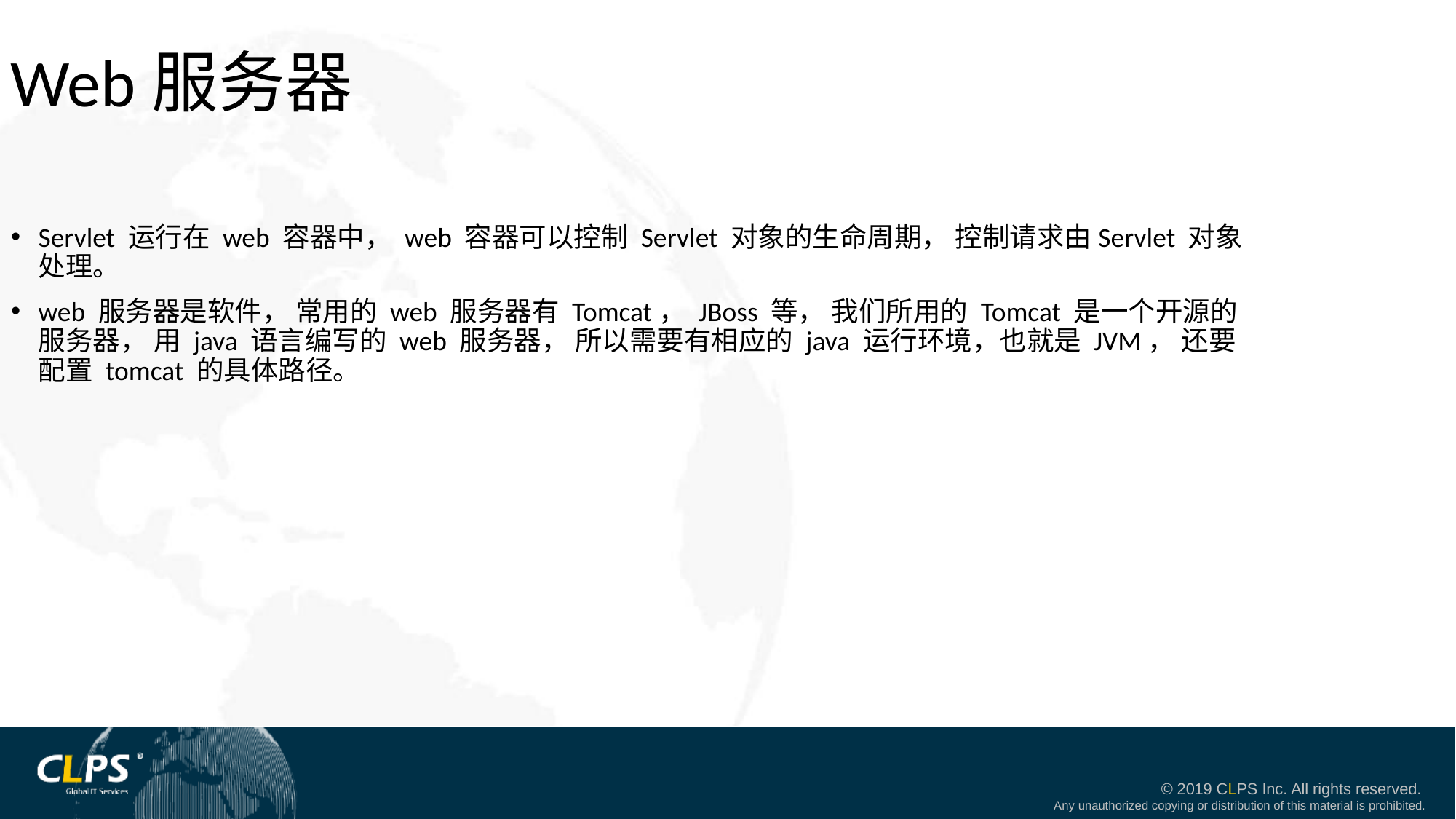

Web服务器
Servlet 运行在 web 容器中， web 容器可以控制 Servlet 对象的生命周期， 控制请求由Servlet 对象处理。
web 服务器是软件， 常用的 web 服务器有 Tomcat， JBoss 等， 我们所用的 Tomcat 是一个开源的服务器， 用 java 语言编写的 web 服务器， 所以需要有相应的 java 运行环境，也就是 JVM， 还要配置 tomcat 的具体路径。